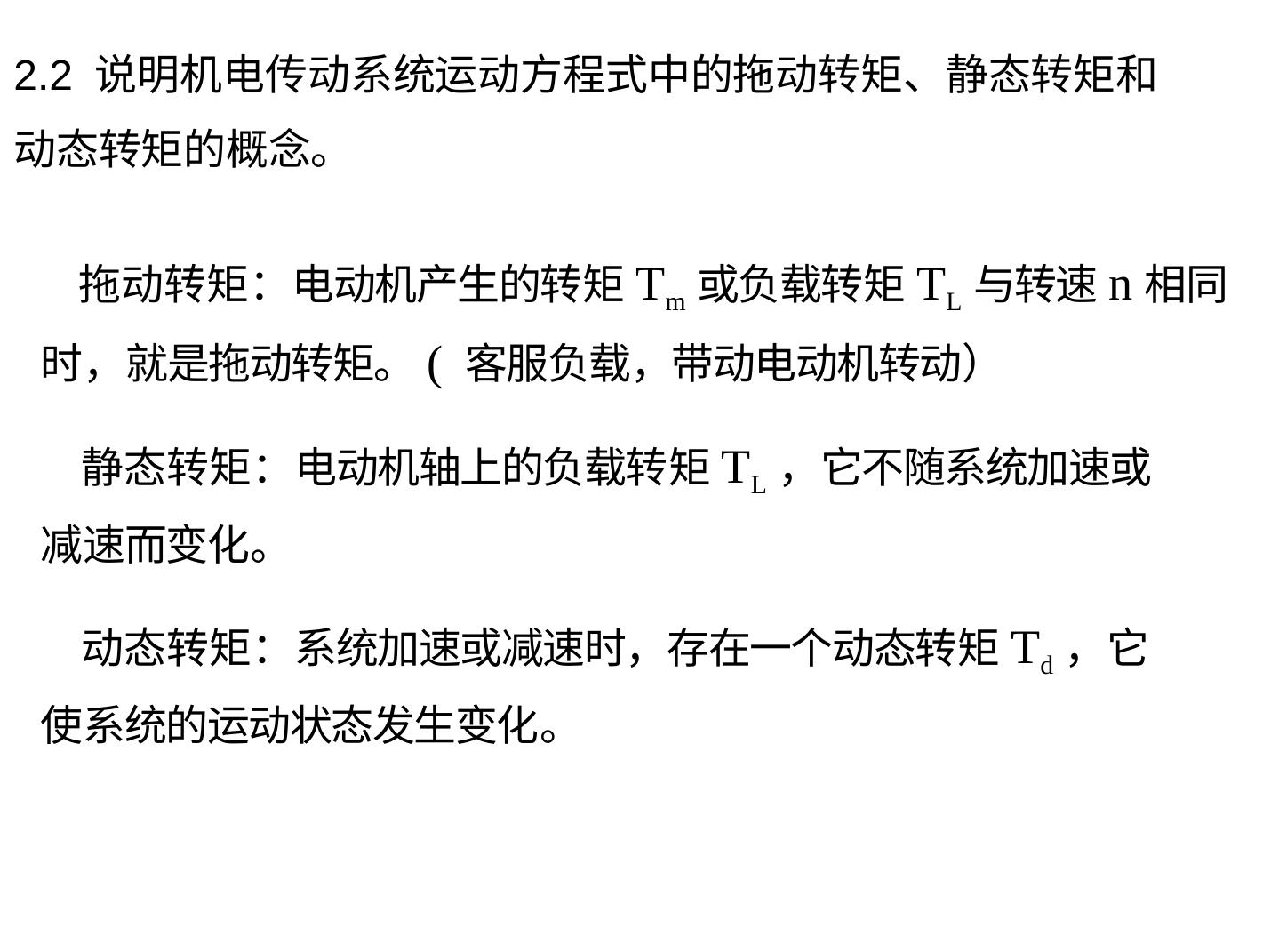

# 2.2 说明机电传动系统运动方程式中的拖动转矩、静态转矩和动态转矩的概念。
拖动转矩：电动机产生的转矩Tm或负载转矩TL与转速n相同时，就是拖动转矩。( 客服负载，带动电动机转动）
静态转矩：电动机轴上的负载转矩TL，它不随系统加速或减速而变化。
动态转矩：系统加速或减速时，存在一个动态转矩Td，它使系统的运动状态发生变化。